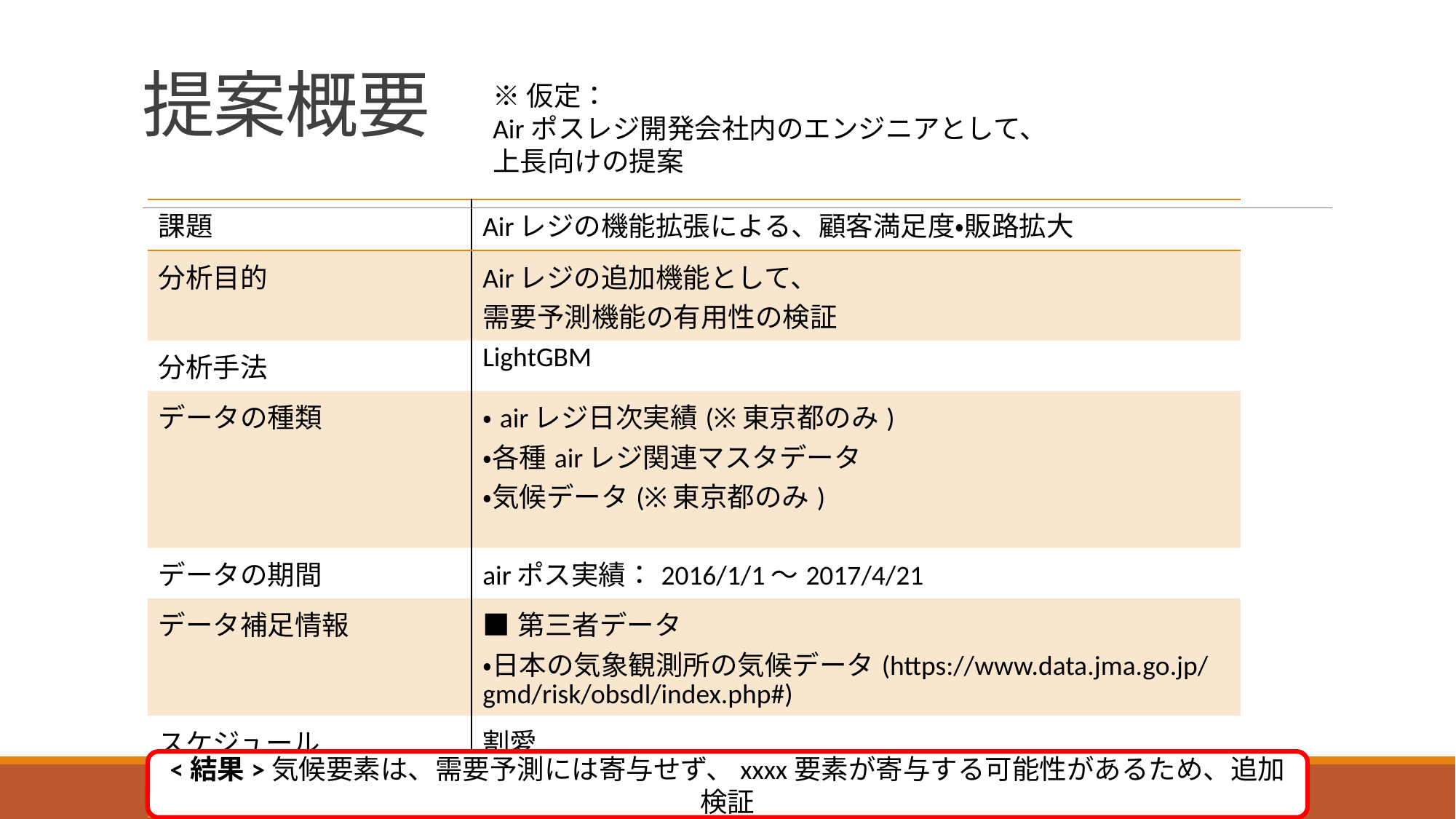

# 提案概要
※仮定：
Airポスレジ開発会社内のエンジニアとして、
上長向けの提案
| 課題 | Airレジの機能拡張による、顧客満足度・販路拡大 |
| --- | --- |
| 分析目的 | Airレジの追加機能として、 需要予測機能の有用性の検証 |
| 分析手法 | LightGBM |
| データの種類 | ・airレジ日次実績(※東京都のみ) ・各種airレジ関連マスタデータ ・気候データ(※東京都のみ) |
| データの期間 | airポス実績：2016/1/1～2017/4/21 |
| データ補足情報 | ■第三者データ ・日本の気象観測所の気候データ(https://www.data.jma.go.jp/gmd/risk/obsdl/index.php#) |
| スケジュール | 割愛 |
| コスト | 割愛 |
<結果>気候要素は、需要予測には寄与せず、xxxx要素が寄与する可能性があるため、追加検証